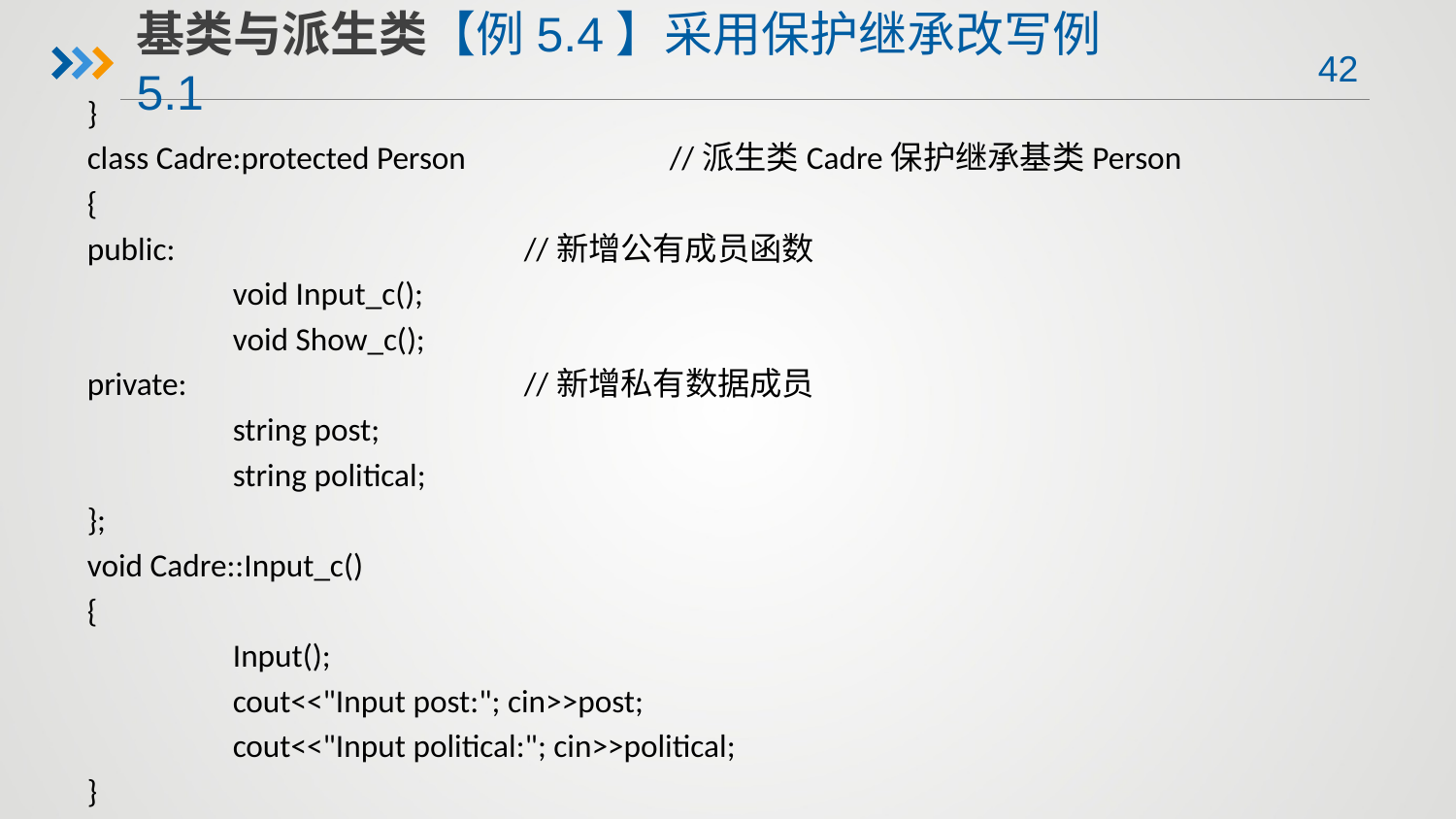

基类与派生类【例5.4】采用保护继承改写例5.1
}
class Cadre:protected Person            	//派生类Cadre保护继承基类Person
{
public:                                     	//新增公有成员函数
	void Input_c();
	void Show_c();
private:                                    	//新增私有数据成员
	string post;
	string political;
};
void Cadre::Input_c()
{
	Input();
	cout<<"Input post:"; cin>>post;
	cout<<"Input political:"; cin>>political;
}